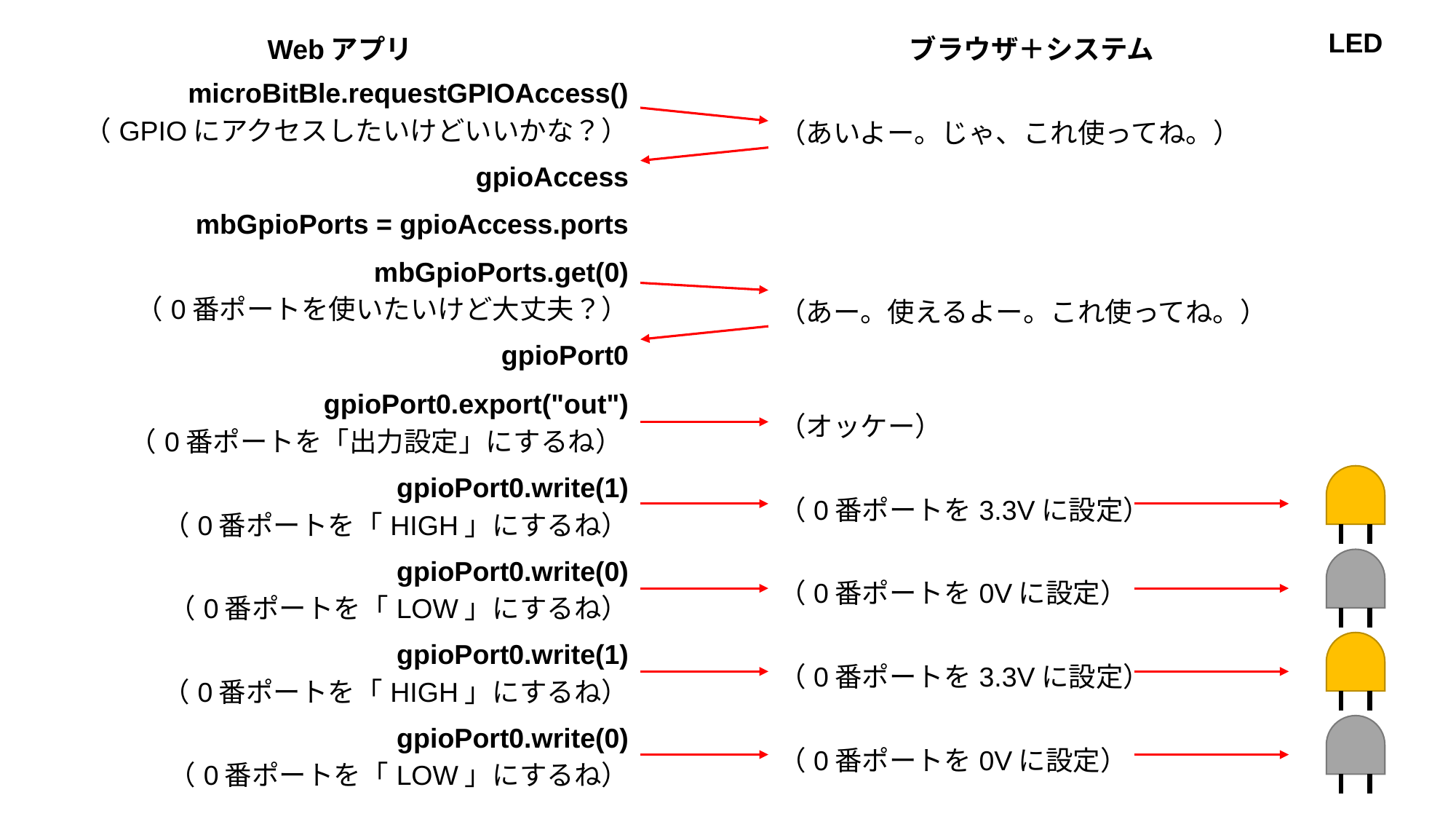

| Webアプリ |  | ブラウザ＋システム | LED |
| --- | --- | --- | --- |
| microBitBle.requestGPIOAccess() （GPIOにアクセスしたいけどいいかな？） |  | （あいよー。じゃ、これ使ってね。） |  |
| gpioAccess |  |  |  |
| mbGpioPorts = gpioAccess.ports |  |  |  |
| mbGpioPorts.get(0) （0番ポートを使いたいけど大丈夫？） |  | （あー。使えるよー。これ使ってね。） |  |
| gpioPort0 |  |  |  |
| gpioPort0.export("out") （0番ポートを「出力設定」にするね） |  | （オッケー） |  |
| gpioPort0.write(1) （0番ポートを「HIGH」にするね） |  | （0番ポートを3.3Vに設定） |  |
| gpioPort0.write(0) （0番ポートを「LOW」にするね） |  | （0番ポートを0Vに設定） |  |
| gpioPort0.write(1) （0番ポートを「HIGH」にするね） |  | （0番ポートを3.3Vに設定） |  |
| gpioPort0.write(0) （0番ポートを「LOW」にするね） |  | （0番ポートを0Vに設定） |  |